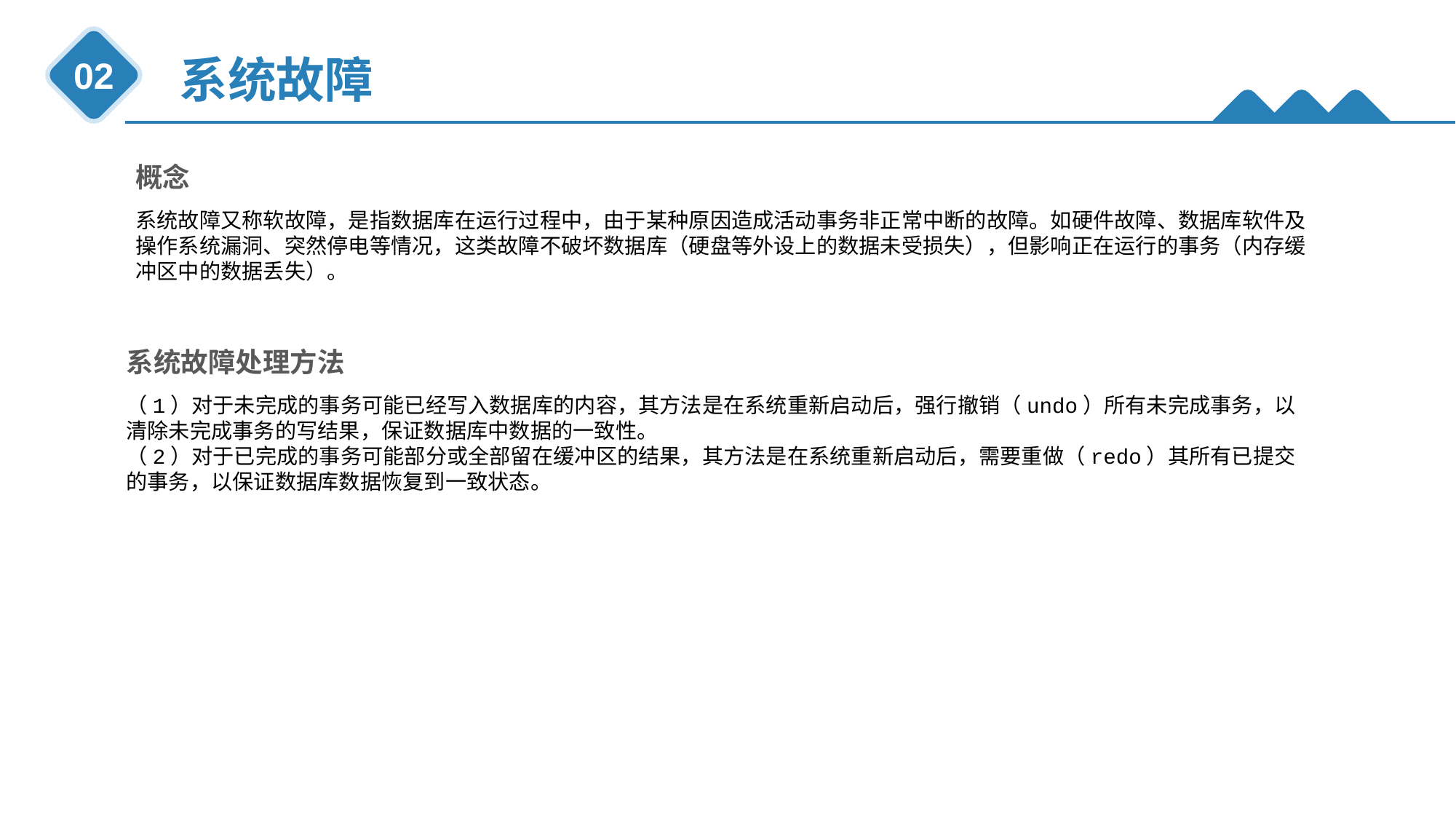

系统故障
02

概念
系统故障又称软故障，是指数据库在运行过程中，由于某种原因造成活动事务非正常中断的故障。如硬件故障、数据库软件及操作系统漏洞、突然停电等情况，这类故障不破坏数据库（硬盘等外设上的数据未受损失），但影响正在运行的事务（内存缓冲区中的数据丢失）。
系统故障处理方法
（1）对于未完成的事务可能已经写入数据库的内容，其方法是在系统重新启动后，强行撤销（undo）所有未完成事务，以清除未完成事务的写结果，保证数据库中数据的一致性。
（2）对于已完成的事务可能部分或全部留在缓冲区的结果，其方法是在系统重新启动后，需要重做（redo）其所有已提交的事务，以保证数据库数据恢复到一致状态。